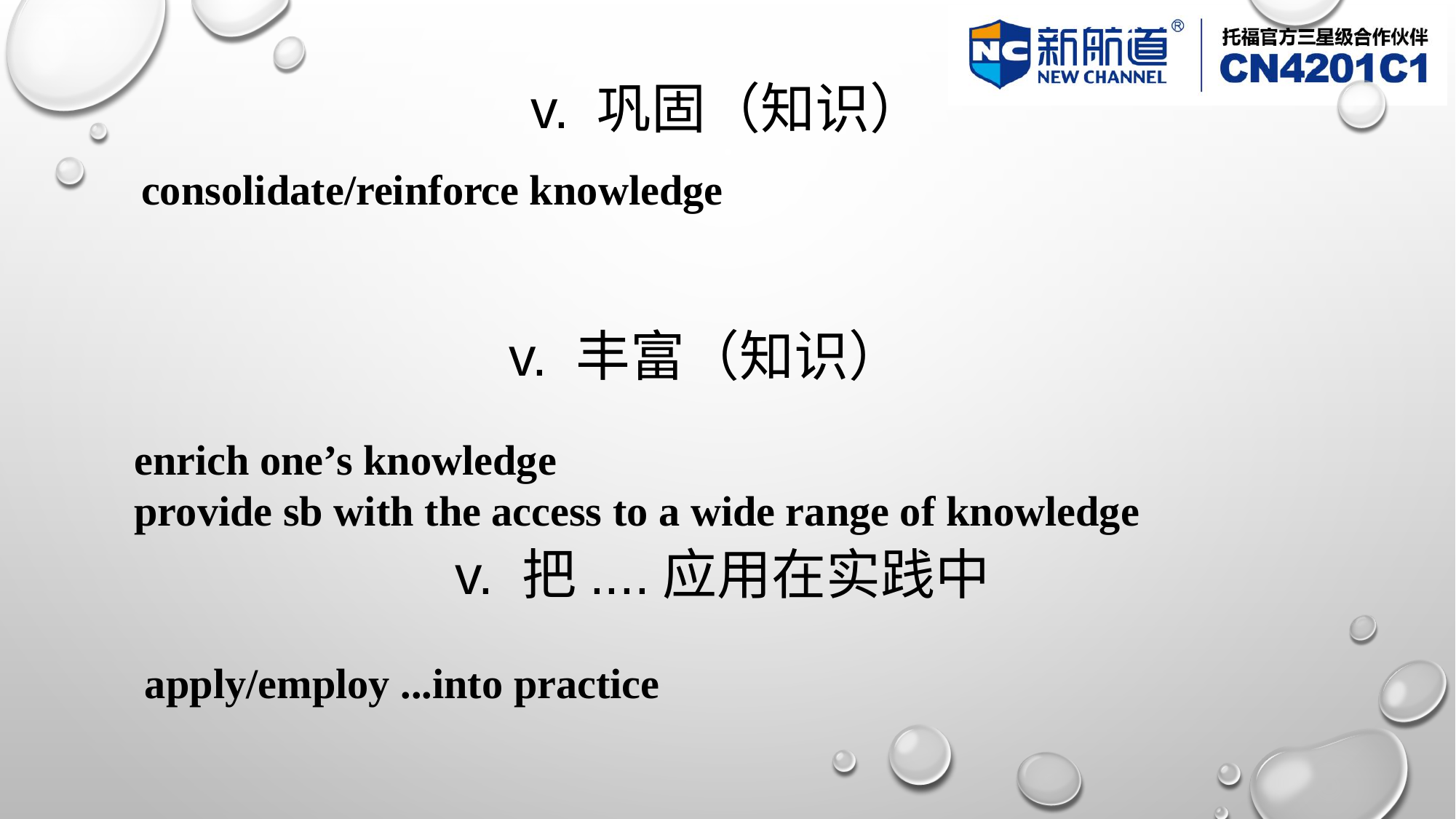

# v. 巩固（知识）
consolidate/reinforce knowledge
v. 丰富（知识）
enrich one’s knowledge
provide sb with the access to a wide range of knowledge

v. 把....应用在实践中
apply/employ ...into practice